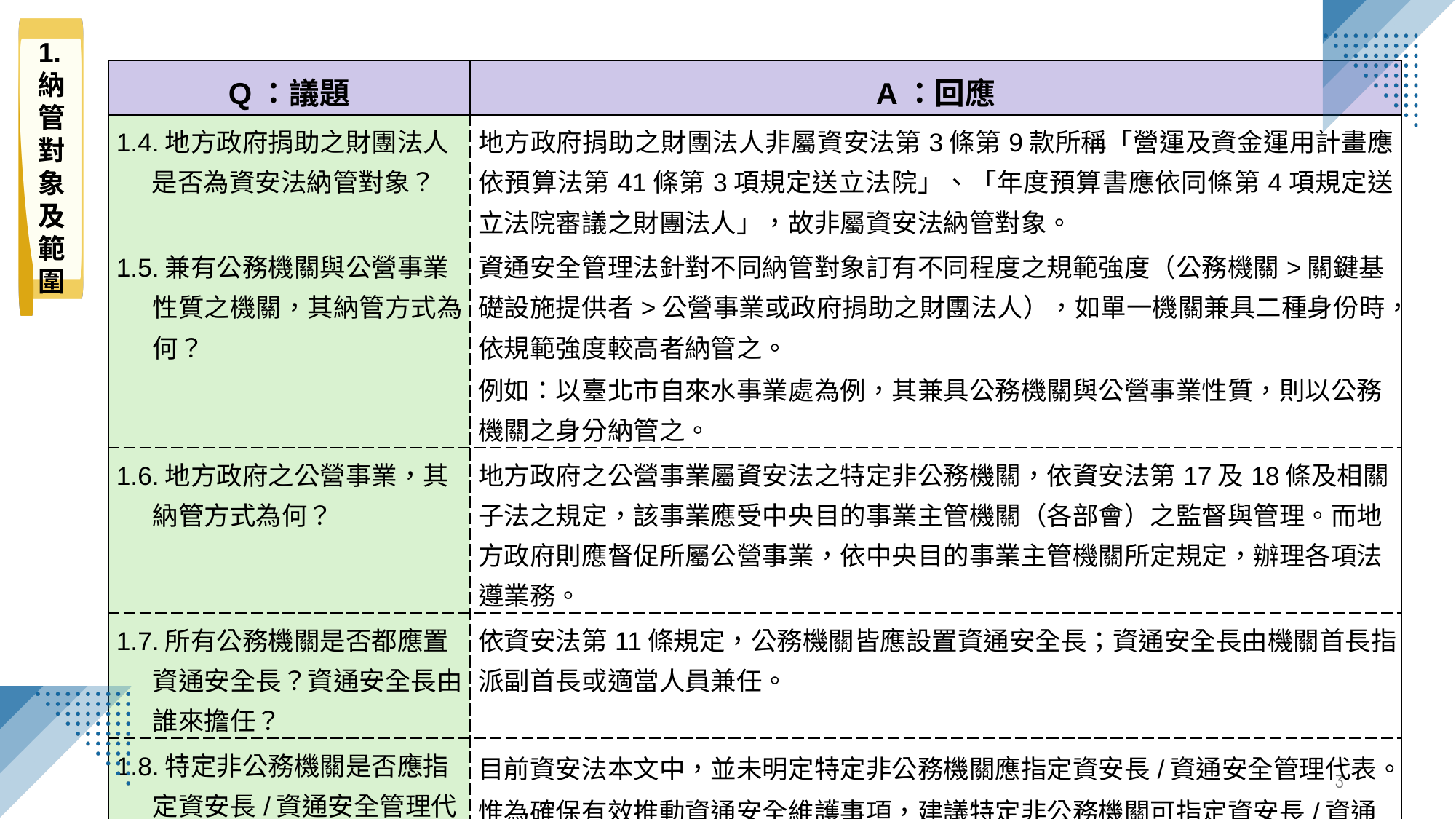

1.納管對象及範圍

| Q：議題 | A：回應 |
| --- | --- |
| 1.4.地方政府捐助之財團法人 是否為資安法納管對象？ | 地方政府捐助之財團法人非屬資安法第3條第9款所稱「營運及資金運用計畫應依預算法第41條第3項規定送立法院」、「年度預算書應依同條第4項規定送立法院審議之財團法人」，故非屬資安法納管對象。 |
| 1.5.兼有公務機關與公營事業性質之機關，其納管方式為何？ | 資通安全管理法針對不同納管對象訂有不同程度之規範強度（公務機關>關鍵基礎設施提供者>公營事業或政府捐助之財團法人），如單一機關兼具二種身份時，依規範強度較高者納管之。 例如：以臺北市自來水事業處為例，其兼具公務機關與公營事業性質，則以公務機關之身分納管之。 |
| 1.6.地方政府之公營事業，其納管方式為何？ | 地方政府之公營事業屬資安法之特定非公務機關，依資安法第17及18條及相關子法之規定，該事業應受中央目的事業主管機關（各部會）之監督與管理。而地方政府則應督促所屬公營事業，依中央目的事業主管機關所定規定，辦理各項法遵業務。 |
| 1.7.所有公務機關是否都應置資通安全長？資通安全長由誰來擔任？ | 依資安法第11條規定，公務機關皆應設置資通安全長；資通安全長由機關首長指派副首長或適當人員兼任。 |
| 1.8.特定非公務機關是否應指定資安長/資通安全管理代表？其資安長/資通安全管理代表之層級是否有要求？ | 目前資安法本文中，並未明定特定非公務機關應指定資安長/資通安全管理代表。 惟為確保有效推動資通安全維護事項，建議特定非公務機關可指定資安長/資通安全管理代表。 |

3